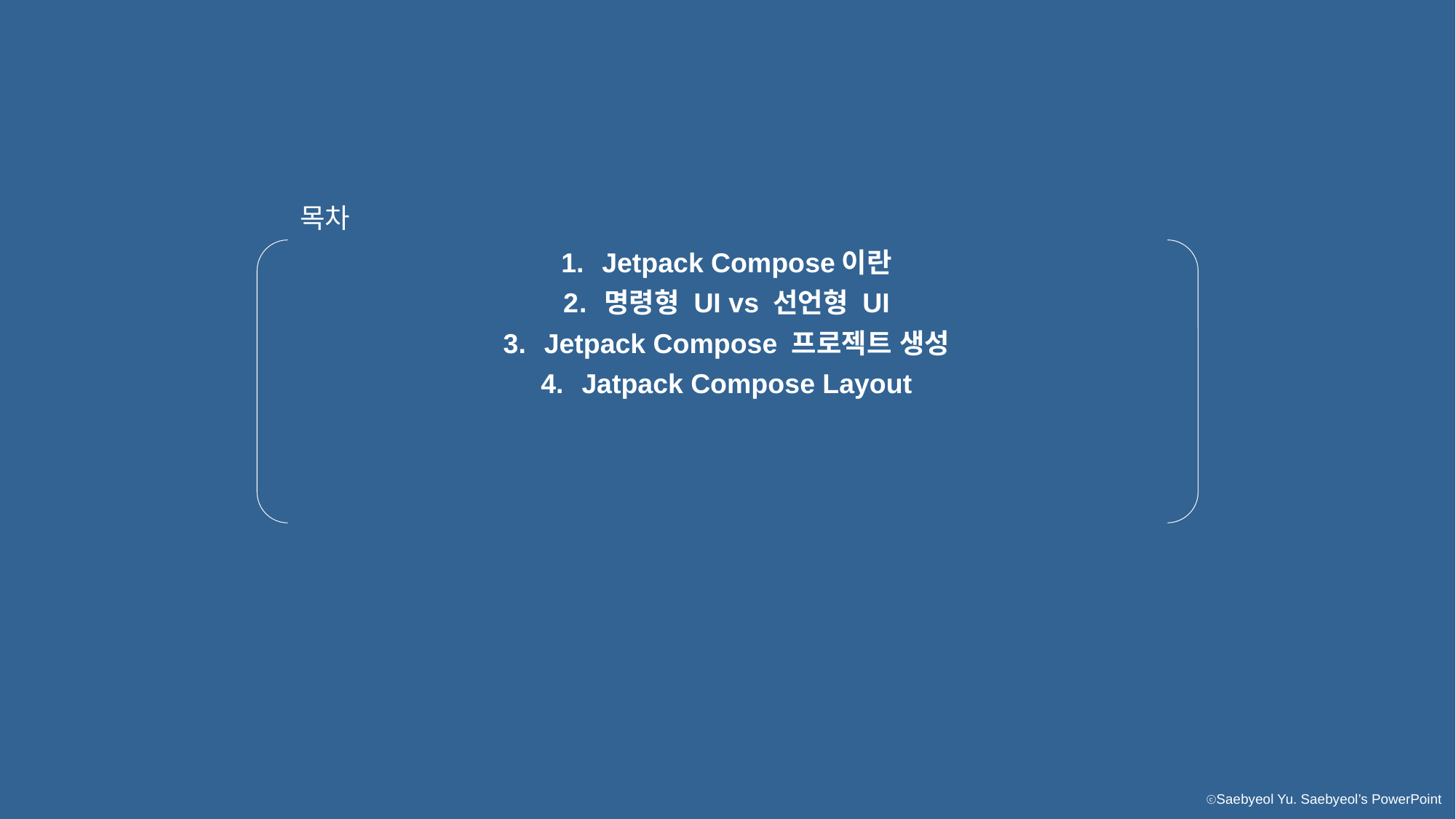

목차
Jetpack Compose이란
명령형 UI vs 선언형 UI
Jetpack Compose 프로젝트 생성
Jatpack Compose Layout